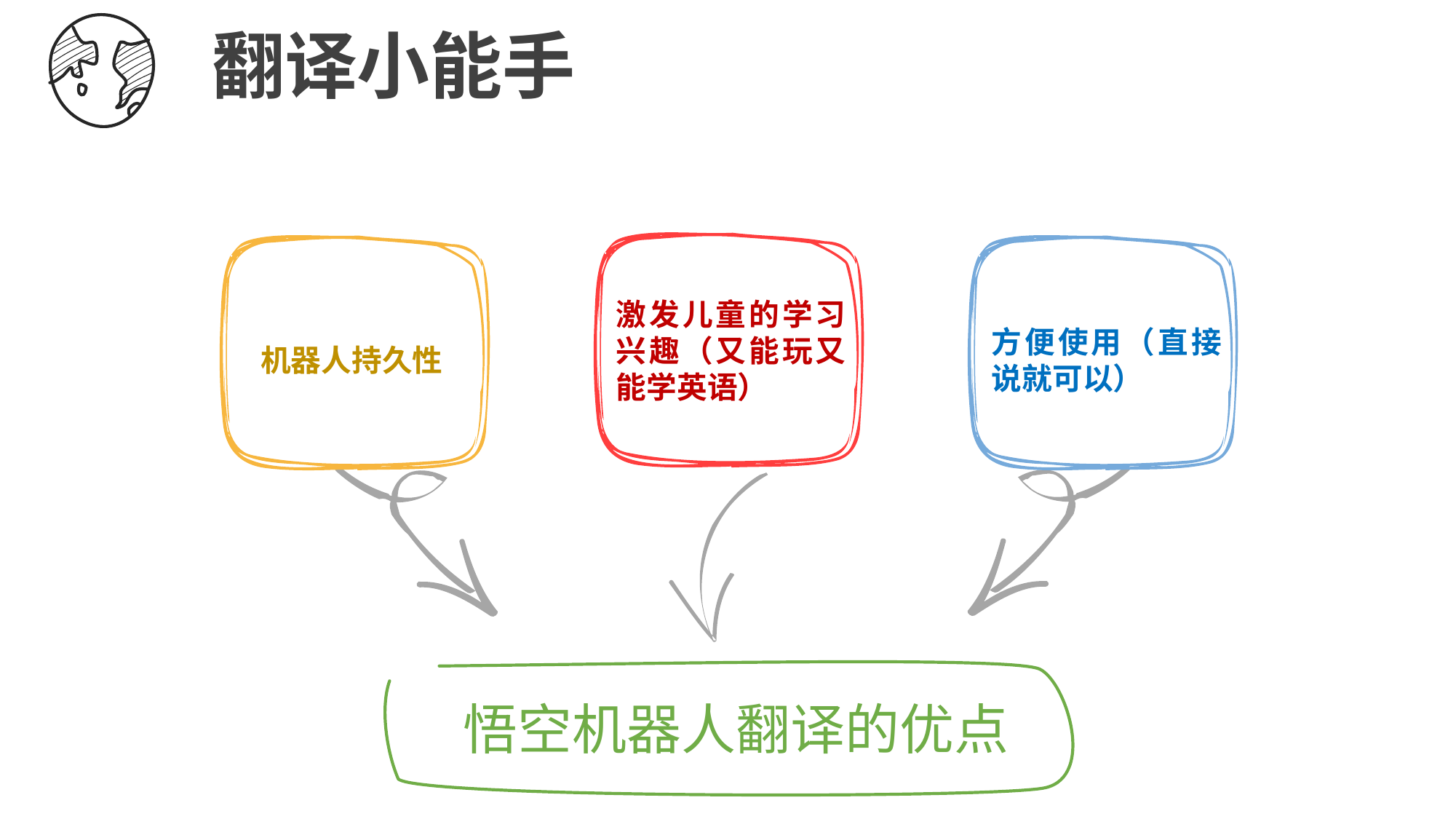

翻译小能手

激发儿童的学习兴趣（又能玩又能学英语）

机器人持久性

方便使用（直接说就可以）

悟空机器人翻译的优点